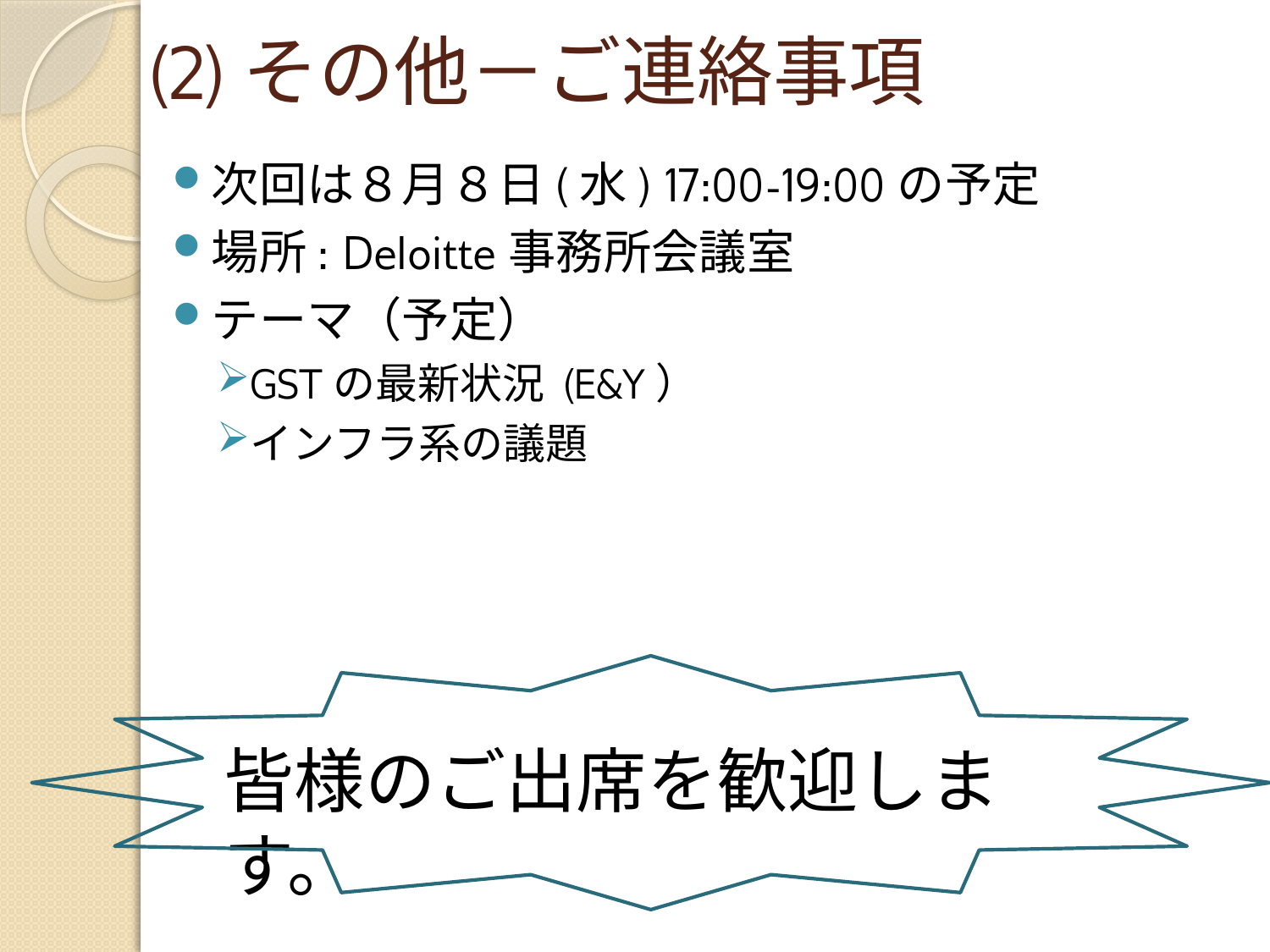

# (2)その他－ご連絡事項
次回は８月８日(水) 17:00-19:00の予定
場所: Deloitte事務所会議室
テーマ（予定）
GSTの最新状況 (E&Y）
インフラ系の議題

皆様のご出席を歓迎します。